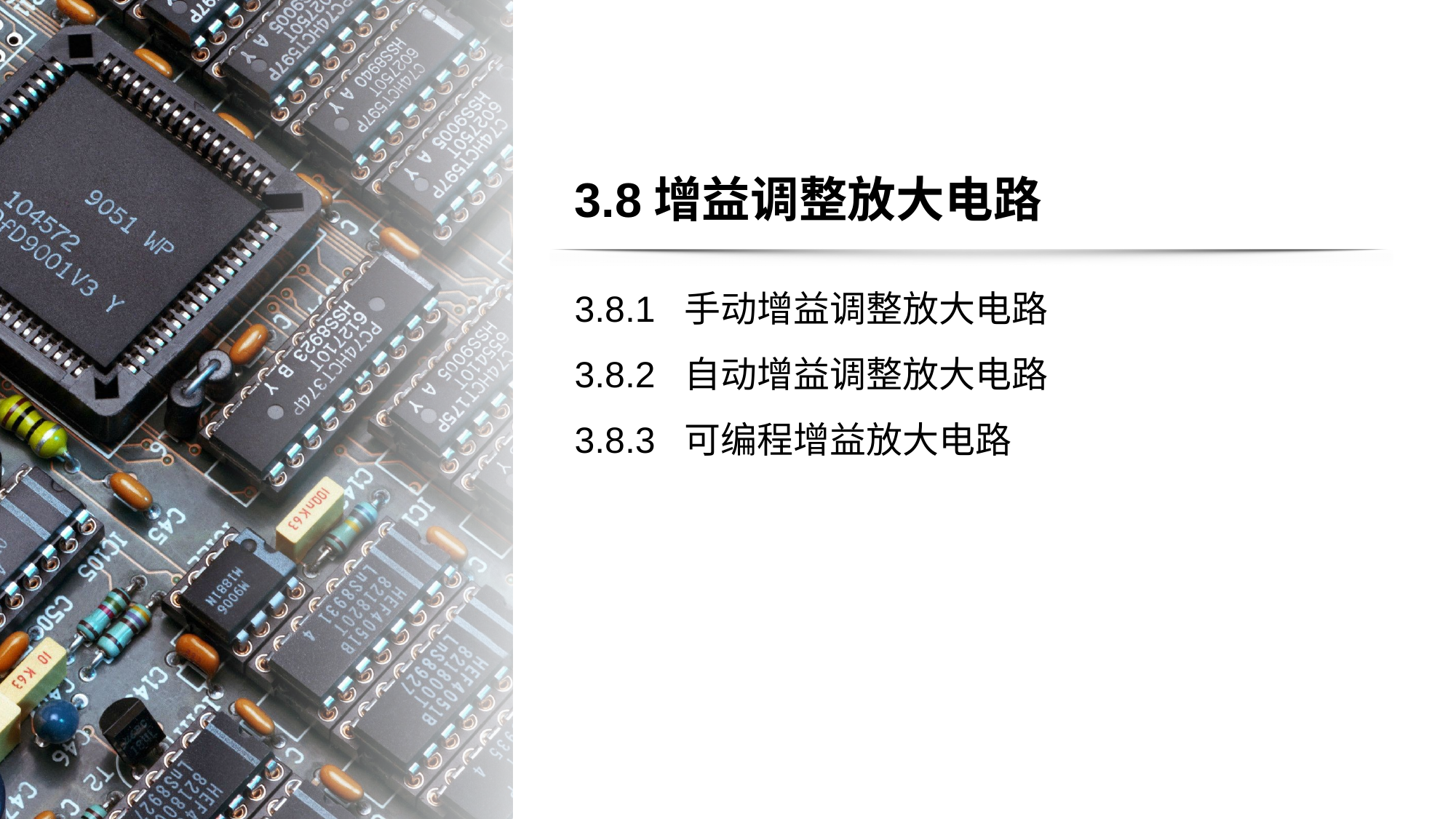

# 3.8增益调整放大电路
3.8.1  手动增益调整放大电路
3.8.2  自动增益调整放大电路
3.8.3  可编程增益放大电路